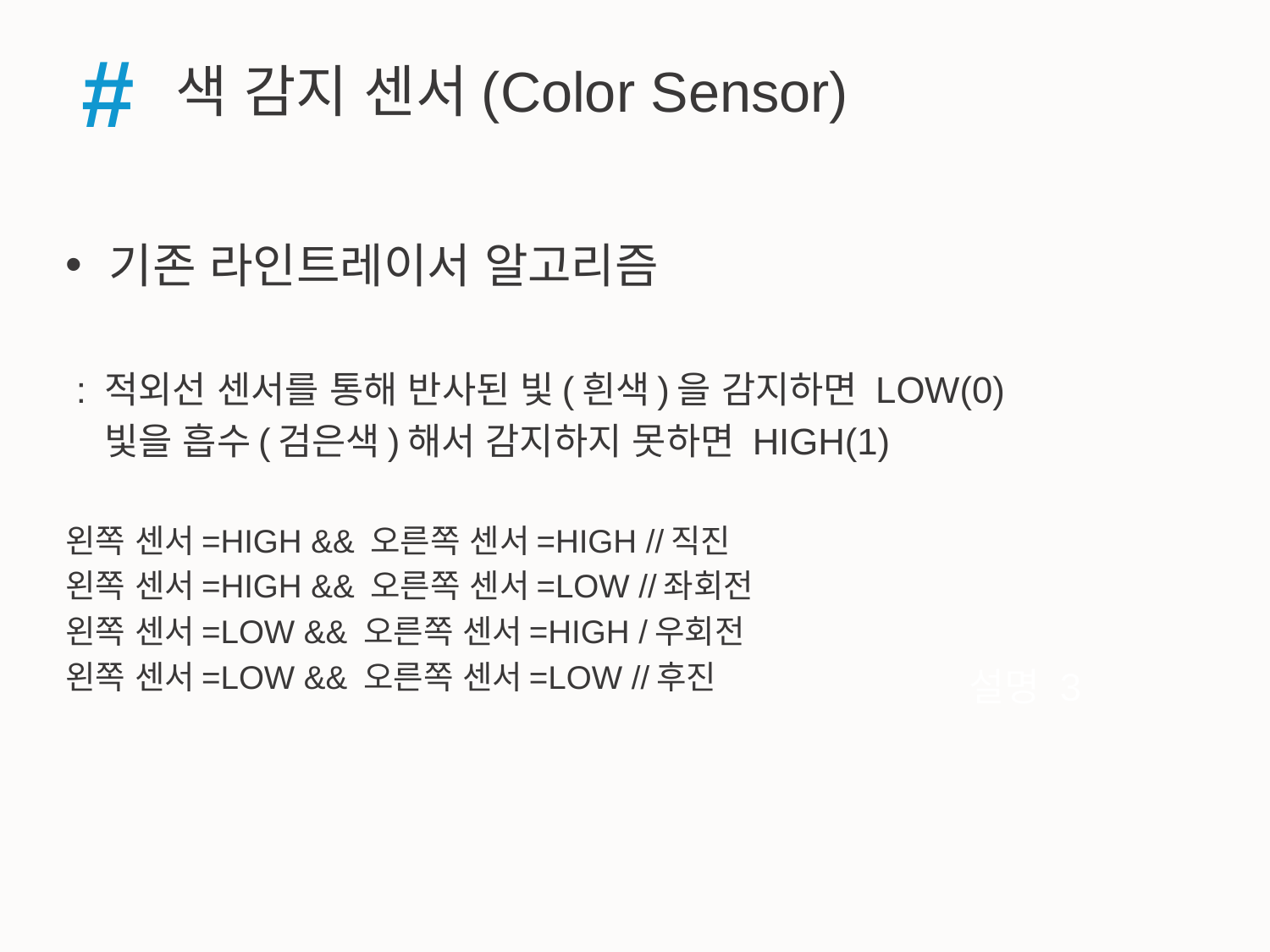

#
색 감지 센서(Color Sensor)
기존 라인트레이서 알고리즘

 : 적외선 센서를 통해 반사된 빛(흰색)을 감지하면 LOW(0)
   빛을 흡수(검은색)해서 감지하지 못하면 HIGH(1)

왼쪽 센서=HIGH && 오른쪽 센서=HIGH //직진
왼쪽 센서=HIGH && 오른쪽 센서=LOW //좌회전
왼쪽 센서=LOW && 오른쪽 센서=HIGH /우회전
왼쪽 센서=LOW && 오른쪽 센서=LOW //후진

설명 3